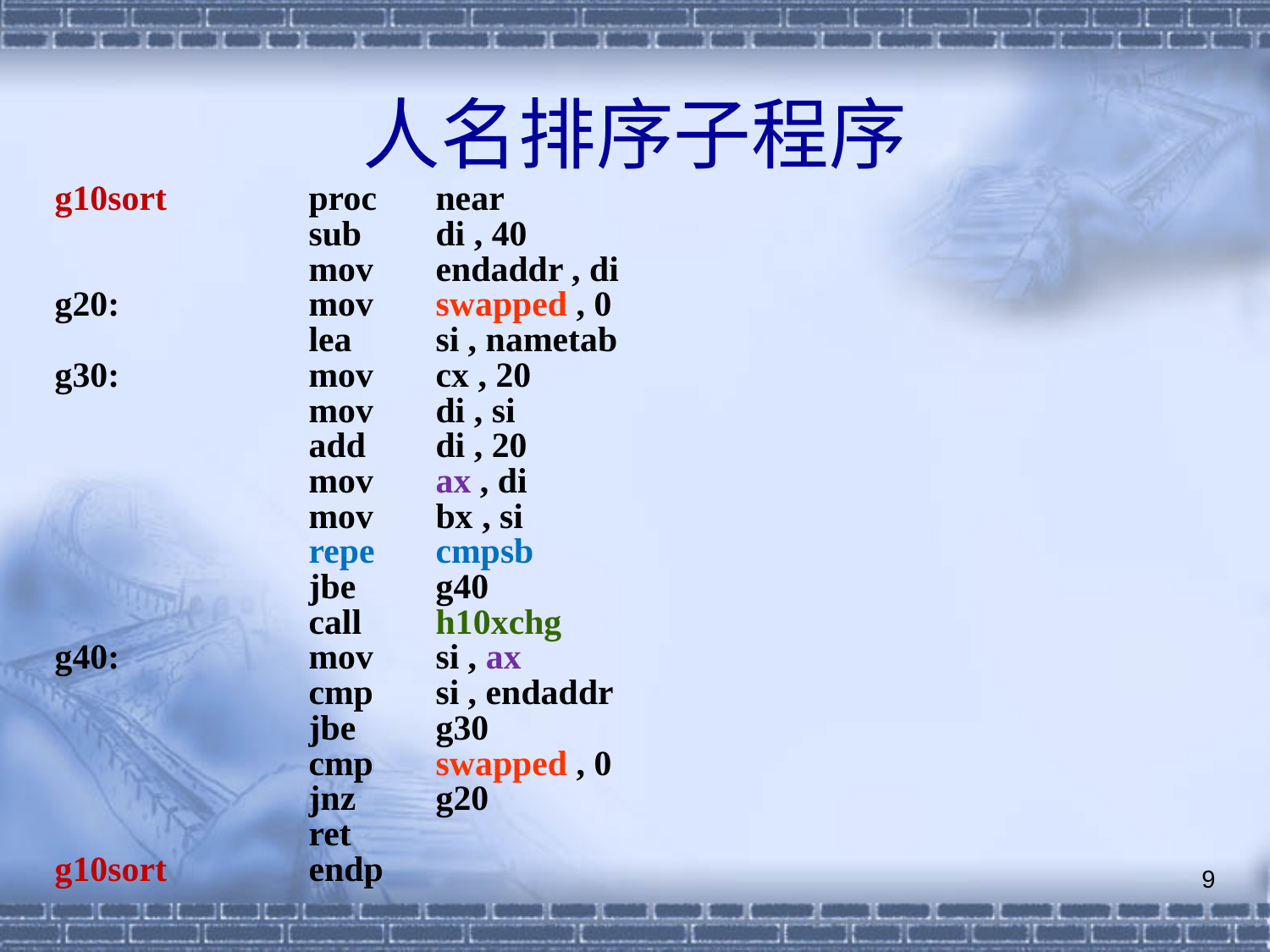

# 人名排序子程序
g10sort 		proc	near
        		sub     	di , 40
        		mov     	endaddr , di
g20:    		mov     	swapped , 0
        		lea     	si , nametab
g30:    		mov     	cx , 20
        		mov     	di , si
        		add     	di , 20
        		mov     	ax , di
        		mov     	bx , si
        		repe    	cmpsb
        		jbe     	g40
        		call    	h10xchg
g40:    		mov     	si , ax
        		cmp     	si , endaddr
        		jbe     	g30
        		cmp     	swapped , 0
        		jnz     	g20
        		ret
g10sort 		endp
9